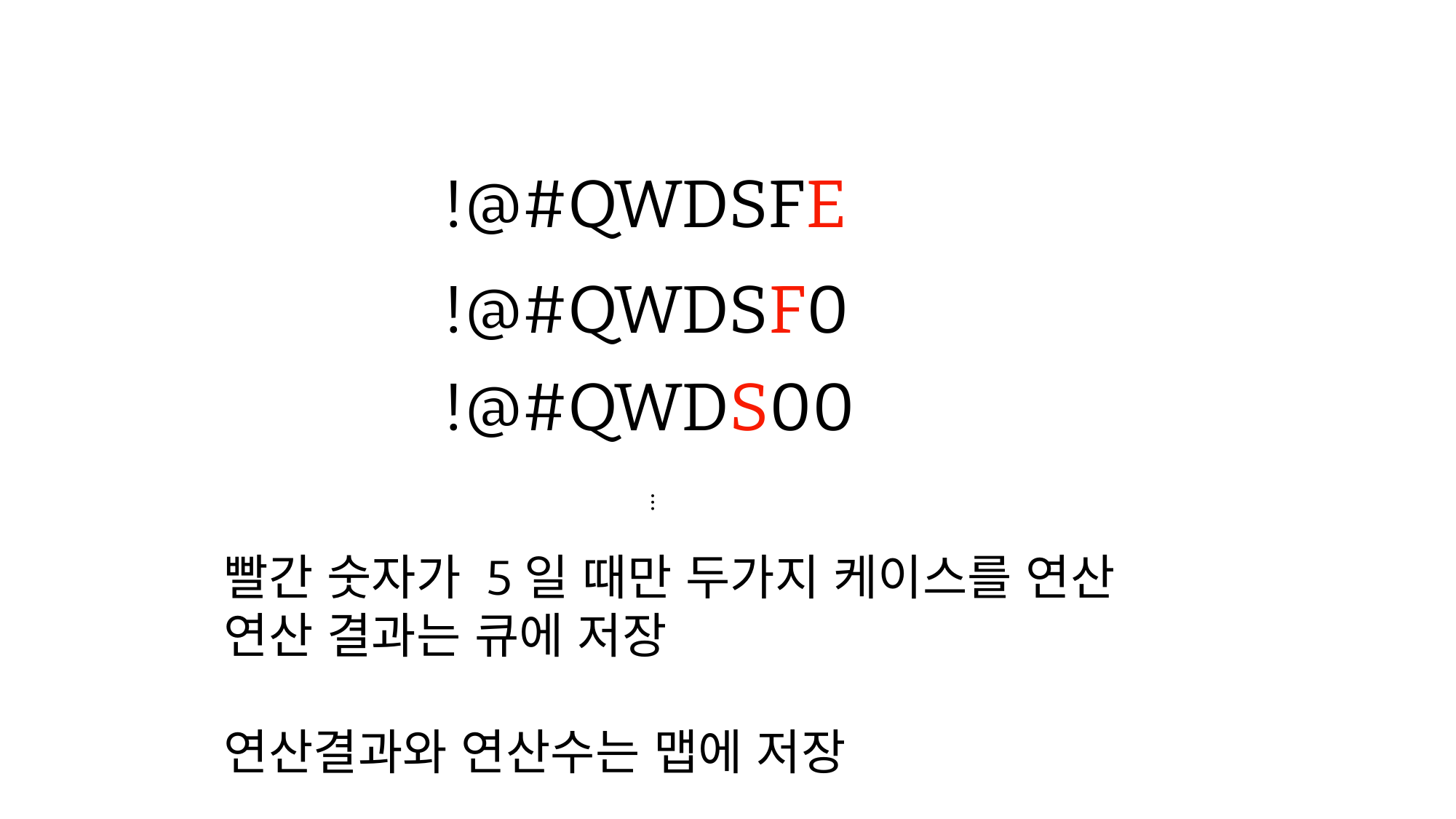

!@#QWDSFE
!@#QWDSF0
!@#QWDS00
…
빨간 숫자가 5일 때만 두가지 케이스를 연산
연산 결과는 큐에 저장

연산결과와 연산수는 맵에 저장